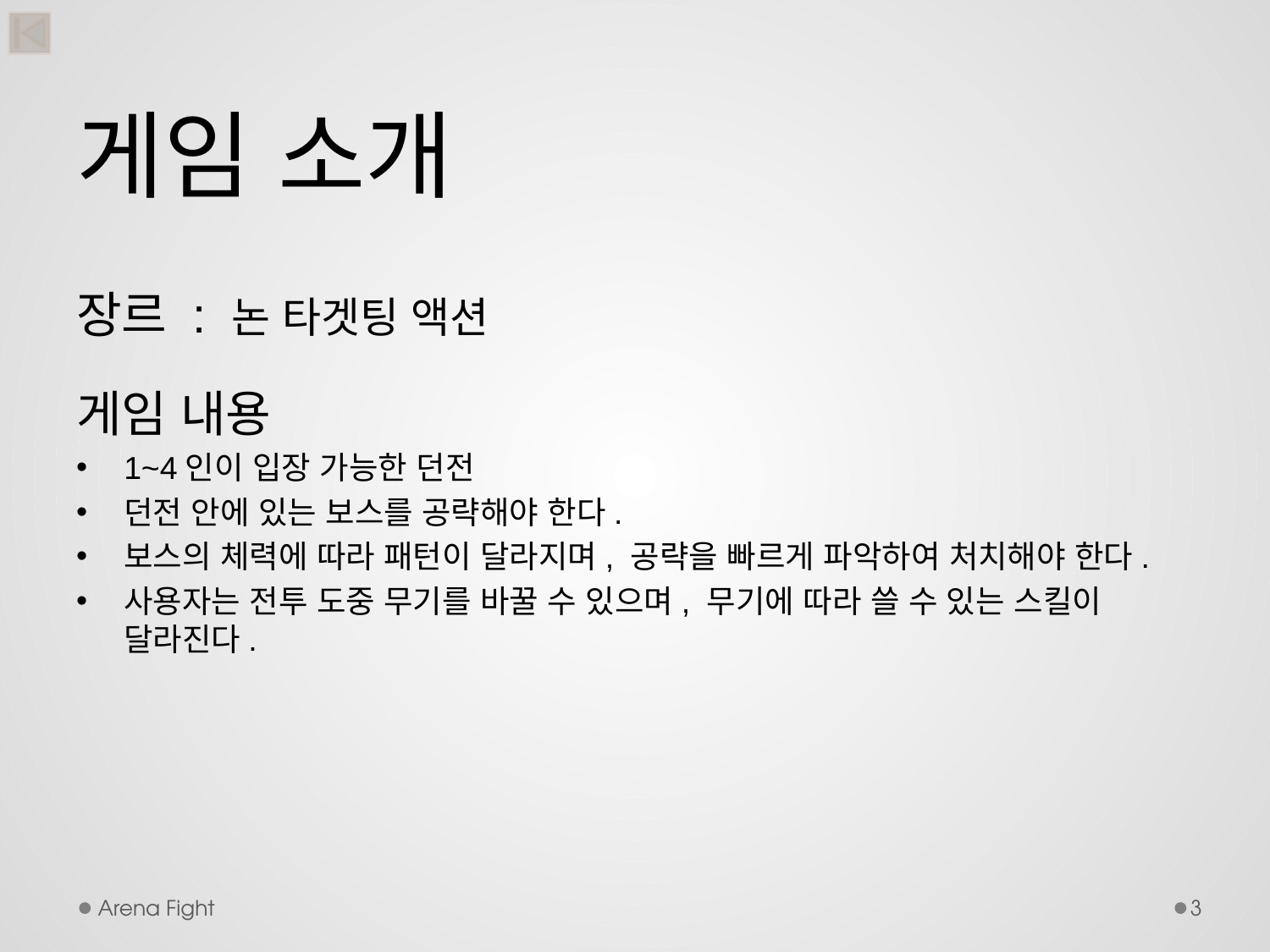

# 게임 소개

장르 : 논 타겟팅 액션

게임 내용
1~4인이 입장 가능한 던전
던전 안에 있는 보스를 공략해야 한다.
보스의 체력에 따라 패턴이 달라지며, 공략을 빠르게 파악하여 처치해야 한다.
사용자는 전투 도중 무기를 바꿀 수 있으며, 무기에 따라 쓸 수 있는 스킬이 달라진다.
Arena Fight
3